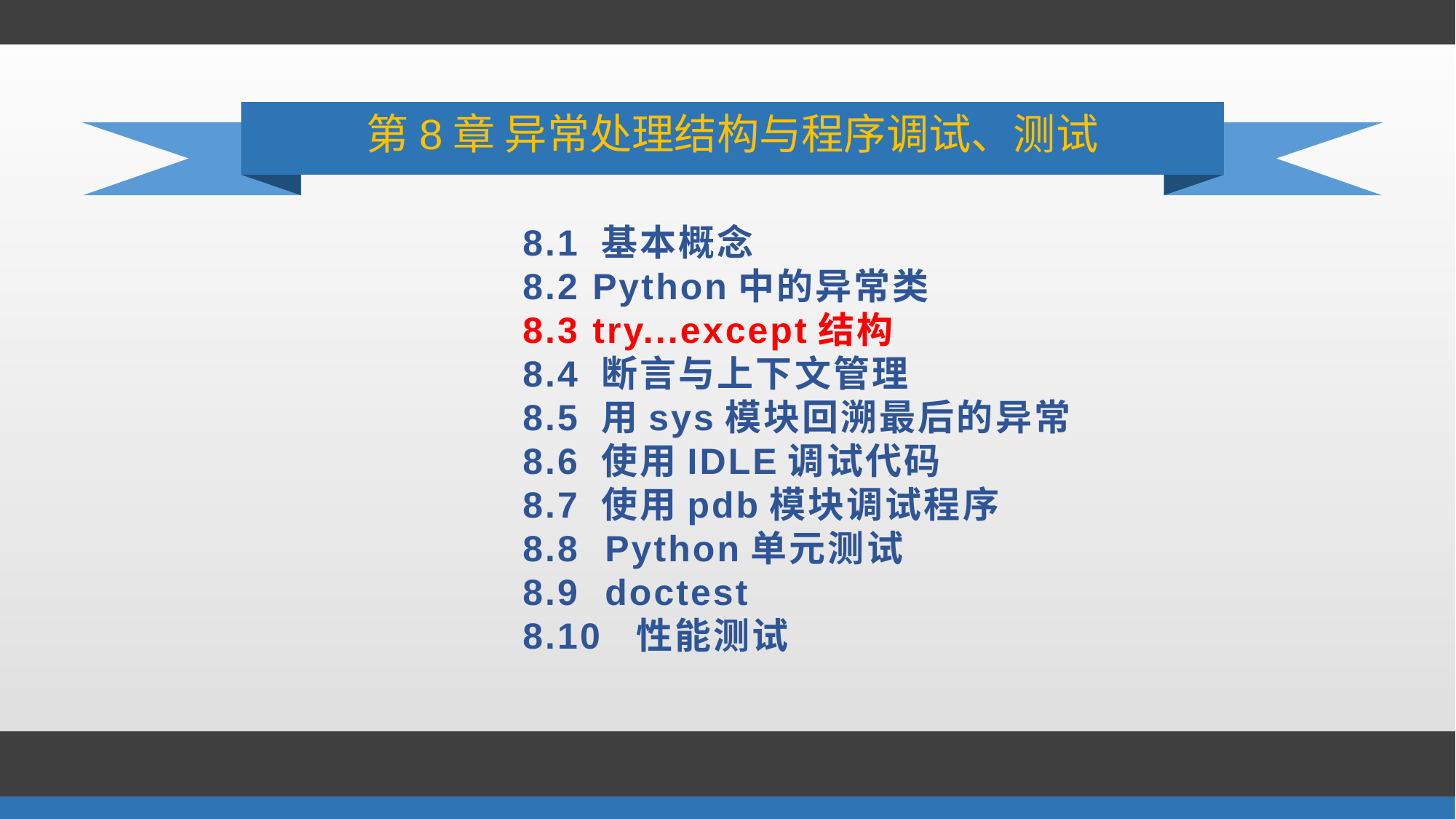

# 第8章 异常处理结构与程序调试、测试
8.1 基本概念
8.2 Python中的异常类
8.3 try...except结构
8.4 断言与上下文管理
8.5 用sys模块回溯最后的异常
8.6 使用IDLE调试代码
8.7 使用pdb模块调试程序
8.8  Python单元测试
8.9  doctest
8.10  性能测试